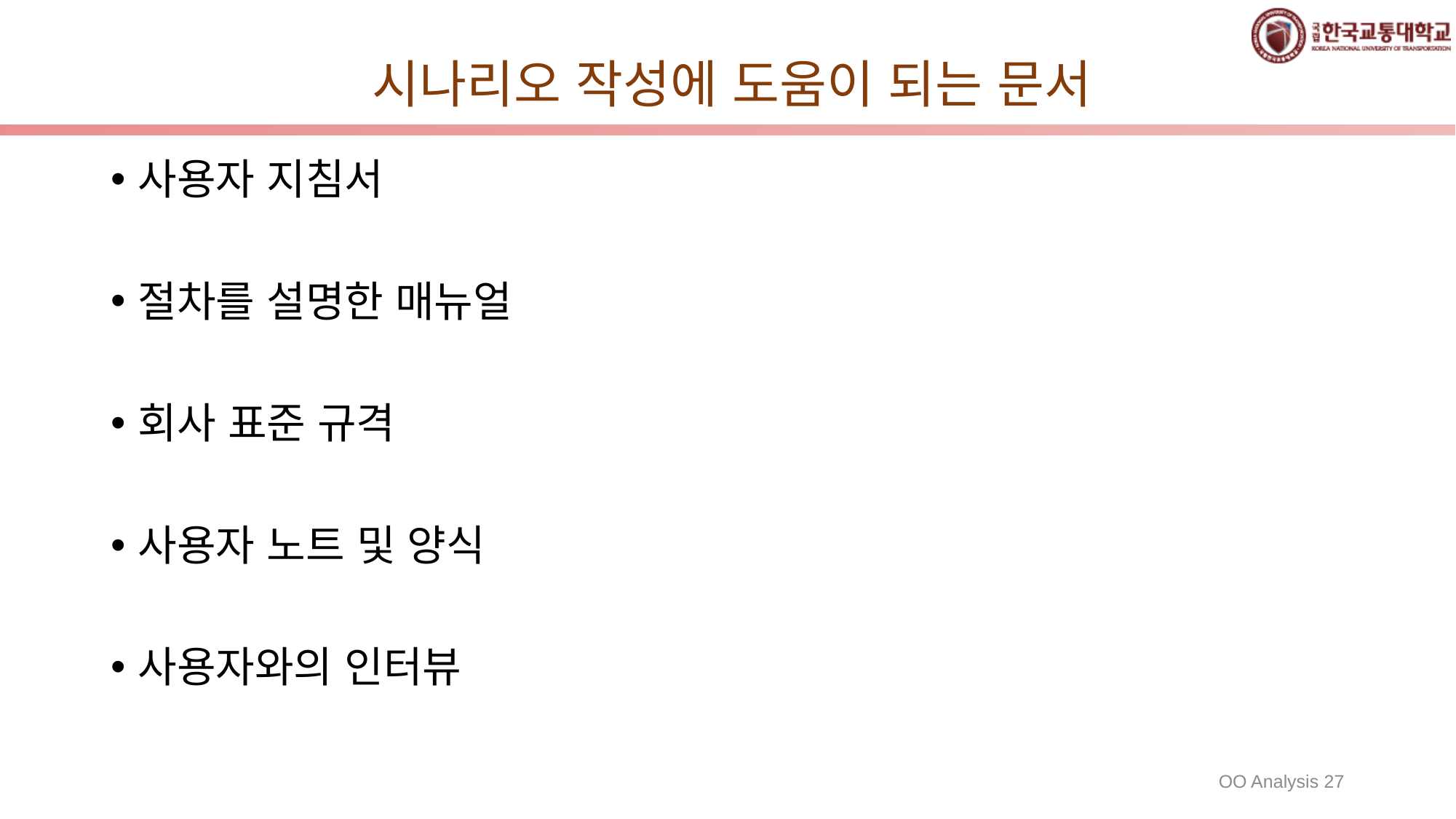

# 시나리오 작성에 도움이 되는 문서
사용자 지침서

절차를 설명한 매뉴얼

회사 표준 규격

사용자 노트 및 양식

사용자와의 인터뷰
OO Analysis 27